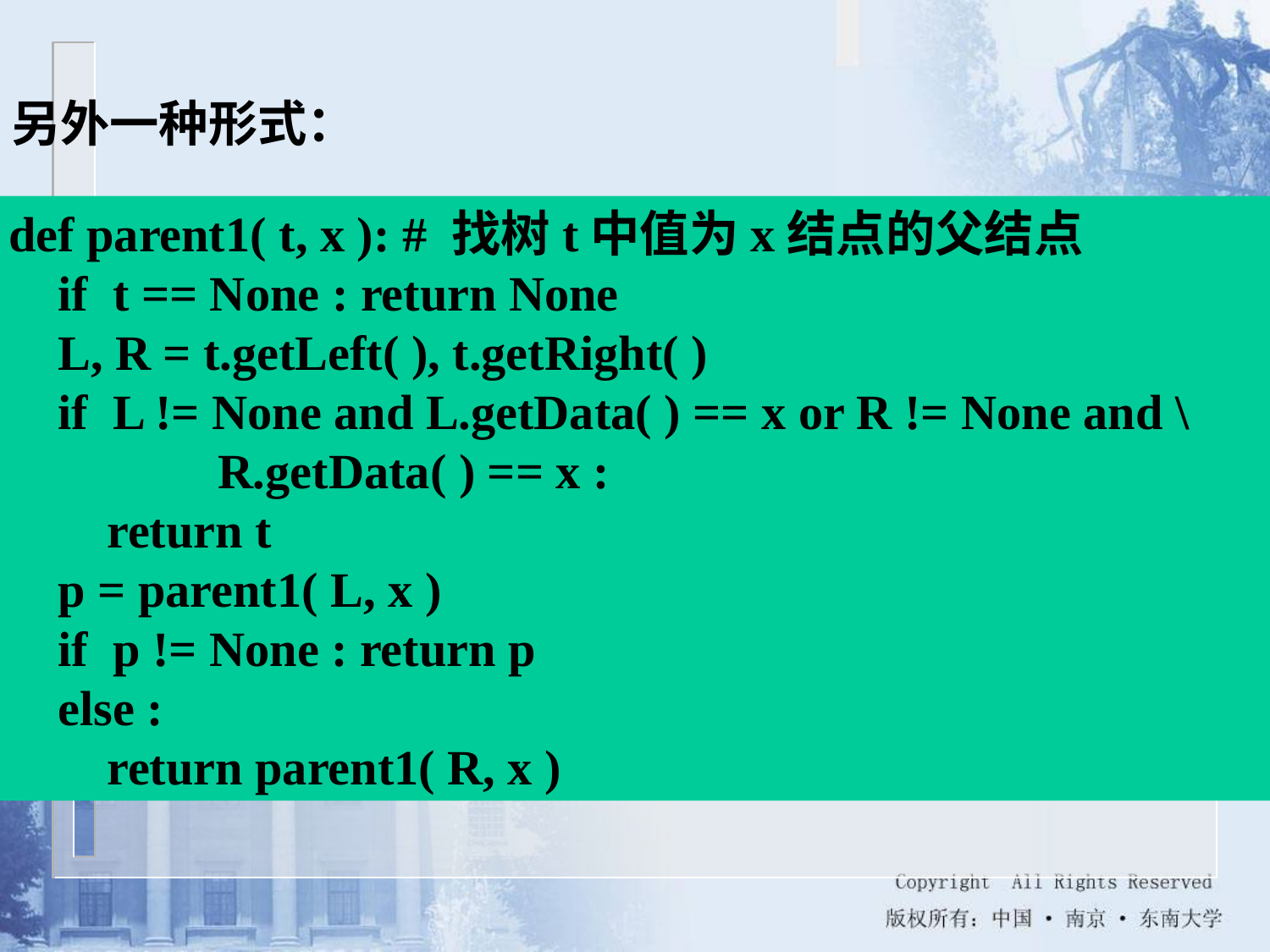

另外一种形式：
def parent1( t, x ): # 找树t中值为x结点的父结点
    if  t == None : return None
    L, R = t.getLeft( ), t.getRight( )
    if  L != None and L.getData( ) == x or R != None and \
                 R.getData( ) == x :
        return t
    p = parent1( L, x )
    if  p != None : return p
    else :
        return parent1( R, x )